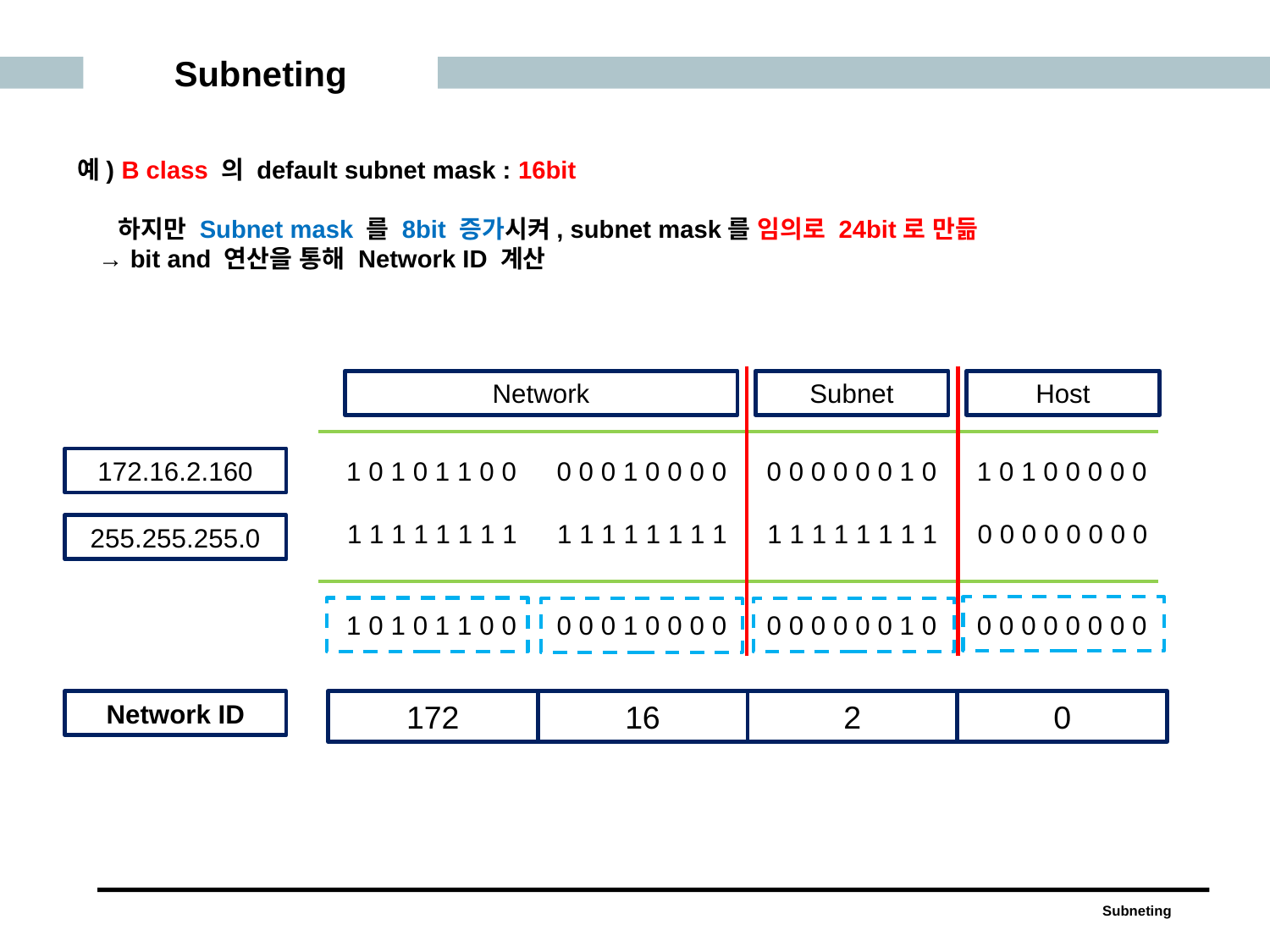

Subneting

예) B class 의 default subnet mask : 16bit

     하지만 Subnet mask 를 8bit 증가시켜, subnet mask를 임의로 24bit로 만듦
   → bit and 연산을 통해 Network ID 계산
Subnet
Host
Network
172.16.2.160
1 0 1 0 1 1 0 0
0 0 0 1 0 0 0 0
0 0 0 0 0 0 1 0
1 0 1 0 0 0 0 0
1 1 1 1 1 1 1 1
1 1 1 1 1 1 1 1
1 1 1 1 1 1 1 1
0 0 0 0 0 0 0 0
1 0 1 0 1 1 0 0
0 0 0 1 0 0 0 0
0 0 0 0 0 0 1 0
0 0 0 0 0 0 0 0
255.255.255.0
Network ID
172
16
2
0

Subneting